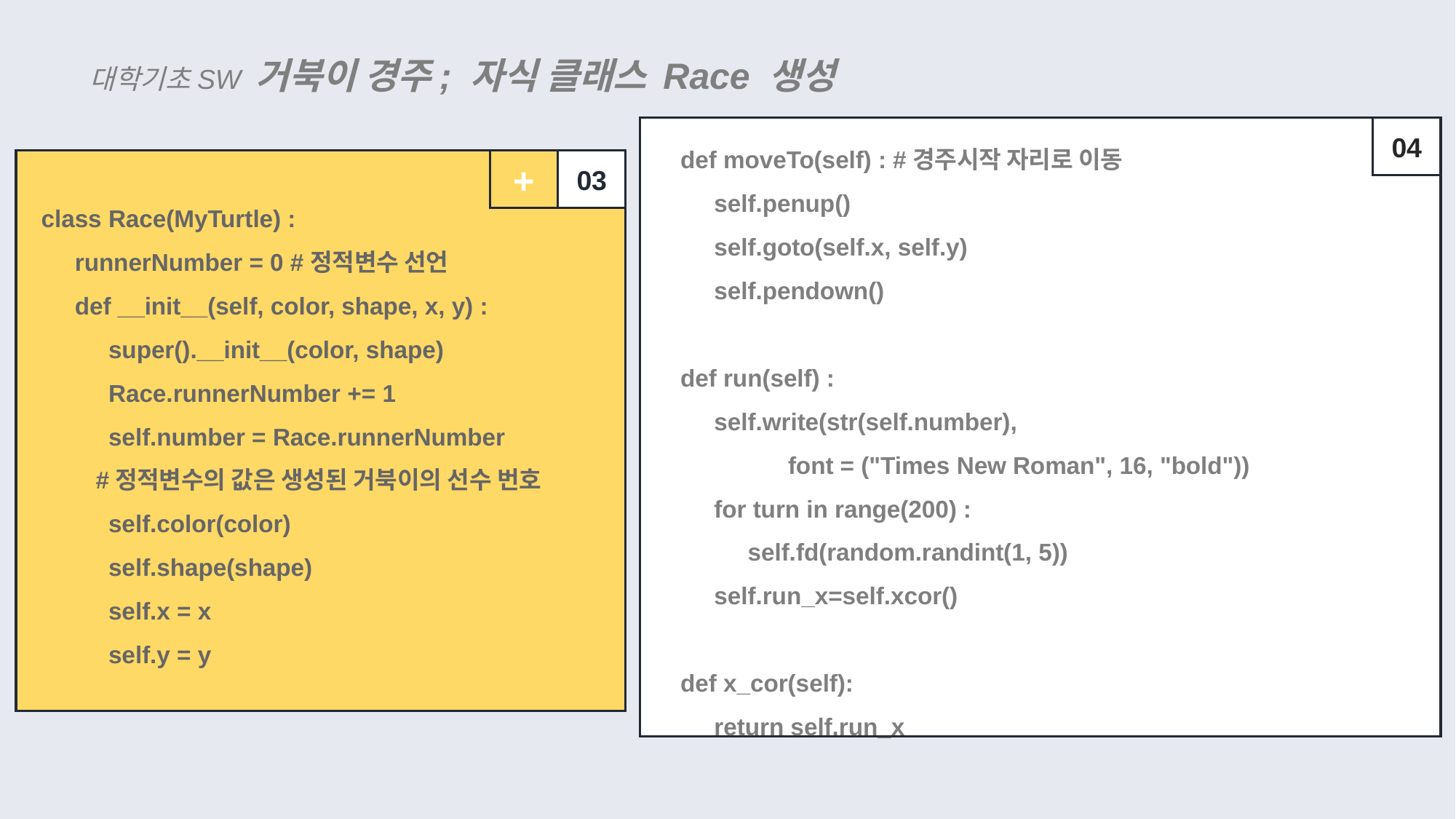

대학기초SW 거북이 경주; 자식 클래스 Race 생성
04

     def moveTo(self) : #경주시작 자리로 이동
          self.penup()
          self.goto(self.x, self.y)
          self.pendown()

     def run(self) :
          self.write(str(self.number),
                     font = ("Times New Roman", 16, "bold"))
          for turn in range(200) :
               self.fd(random.randint(1, 5))
          self.run_x=self.xcor()

     def x_cor(self):
          return self.run_x
+

03
class Race(MyTurtle) :
     runnerNumber = 0 #정적변수 선언
     def __init__(self, color, shape, x, y) :
          super().__init__(color, shape)
          Race.runnerNumber += 1
          self.number = Race.runnerNumber
#정적변수의 값은 생성된 거북이의 선수 번호
          self.color(color)
          self.shape(shape)
          self.x = x
          self.y = y